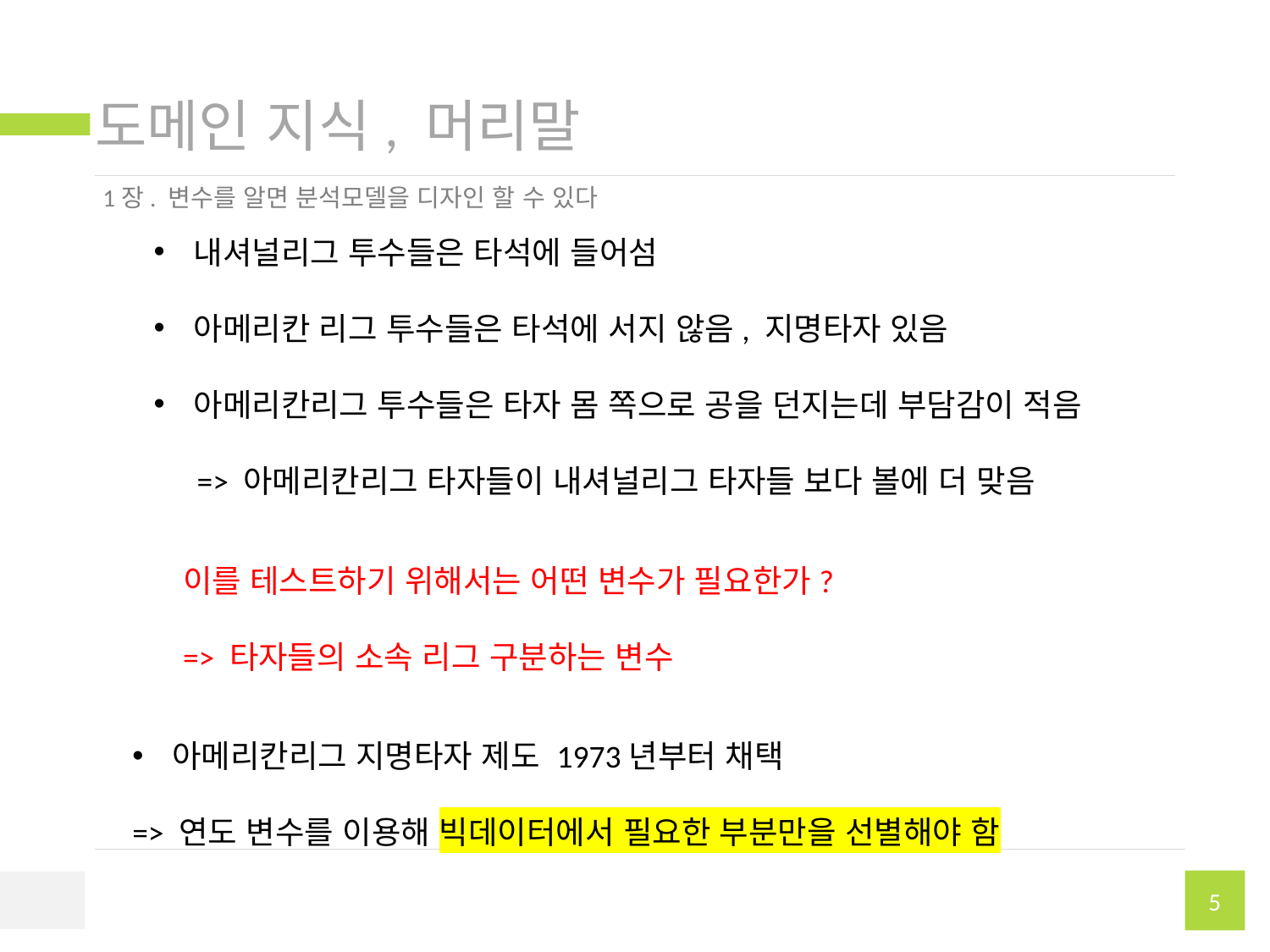

# 도메인 지식, 머리말
1장. 변수를 알면 분석모델을 디자인 할 수 있다
내셔널리그 투수들은 타석에 들어섬

아메리칸 리그 투수들은 타석에 서지 않음, 지명타자 있음

아메리칸리그 투수들은 타자 몸 쪽으로 공을 던지는데 부담감이 적음

      => 아메리칸리그 타자들이 내셔널리그 타자들 보다 볼에 더 맞음
이를 테스트하기 위해서는 어떤 변수가 필요한가?

=> 타자들의 소속 리그 구분하는 변수
아메리칸리그 지명타자 제도 1973년부터 채택

=> 연도 변수를 이용해 빅데이터에서 필요한 부분만을 선별해야 함